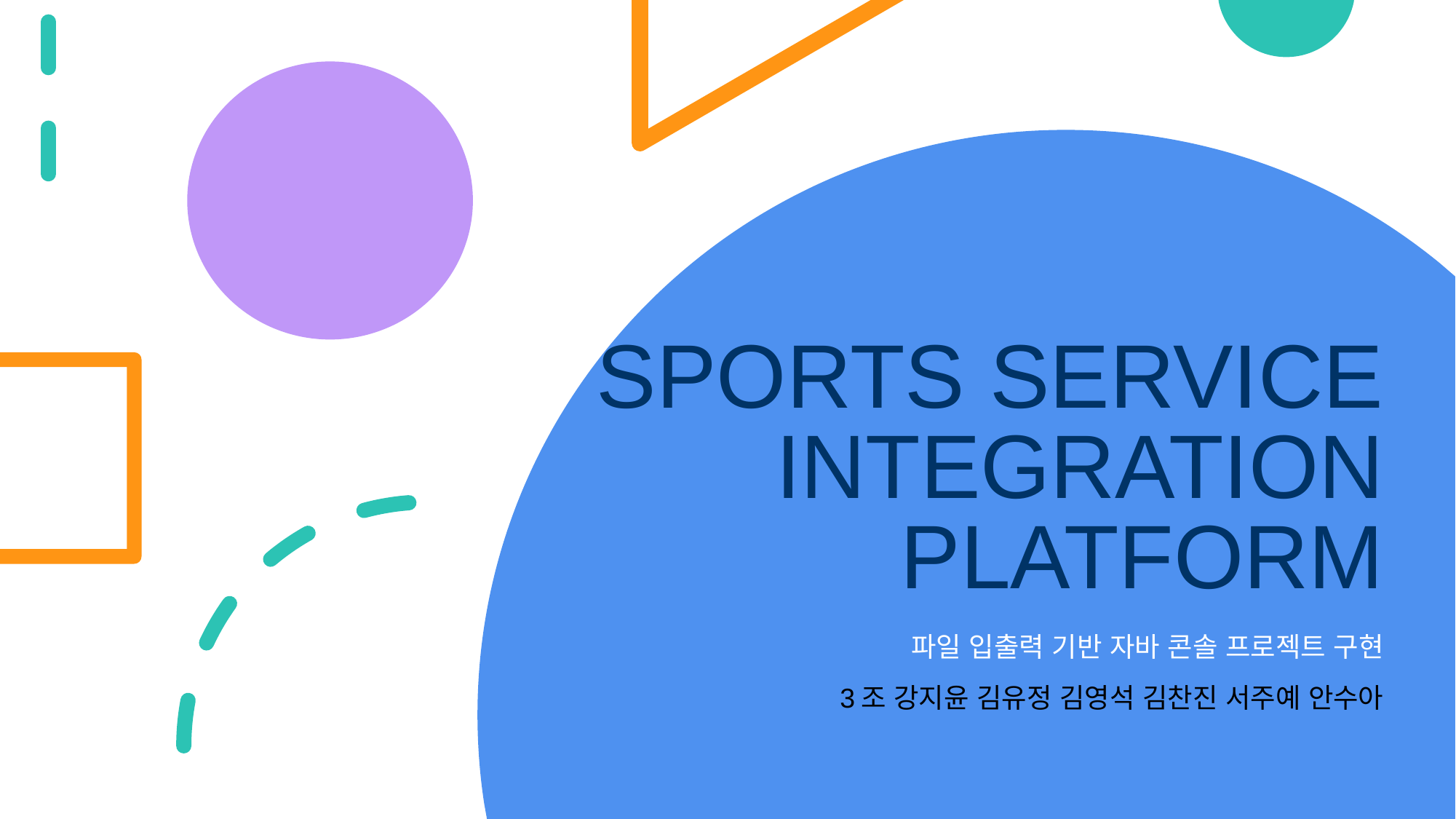

# SPORTS SERVICE INTEGRATION PLATFORM
파일 입출력 기반 자바 콘솔 프로젝트 구현
3조 강지윤 김유정 김영석 김찬진 서주예 안수아